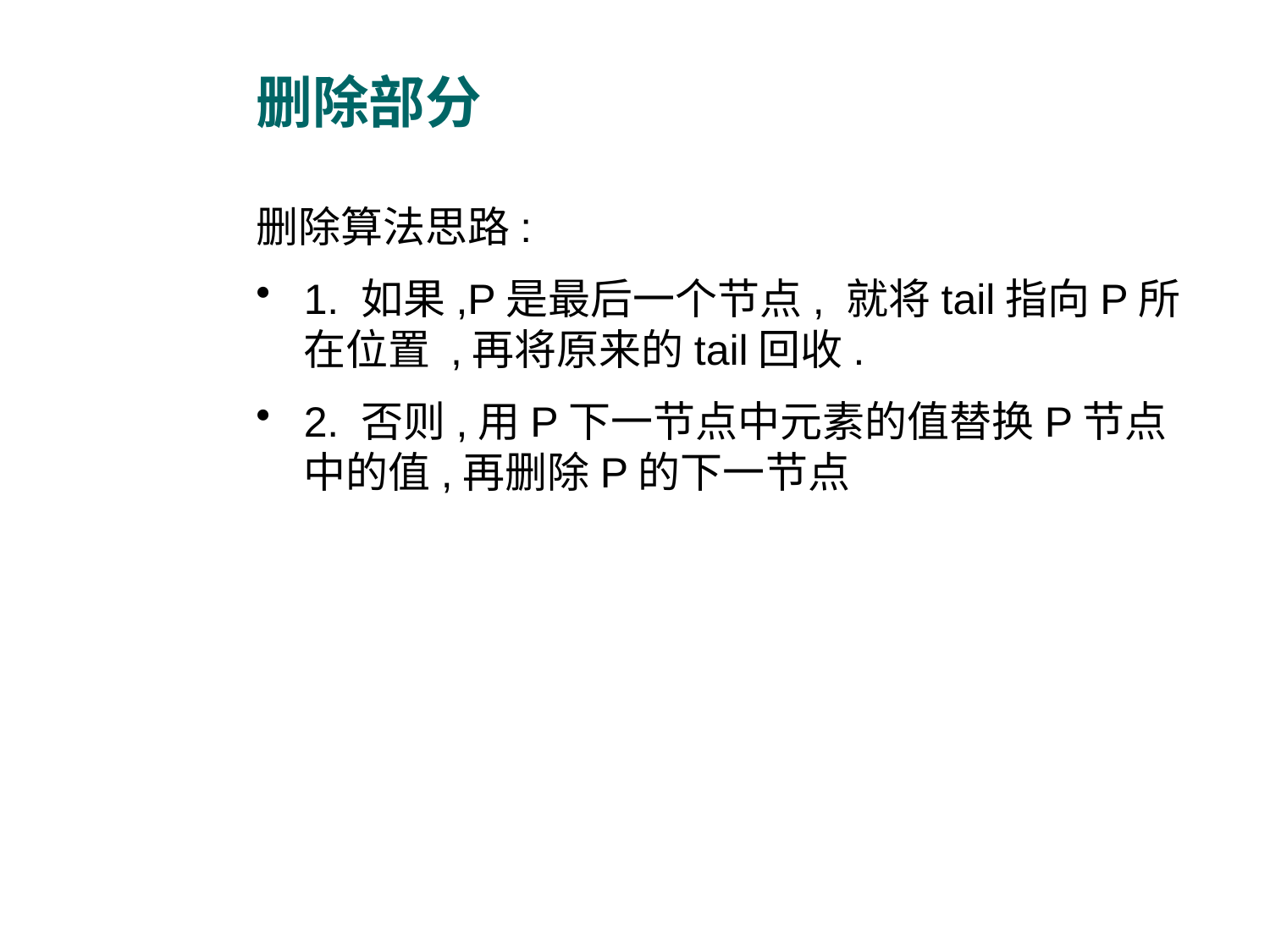

# 删除部分
删除算法思路:
1. 如果,P是最后一个节点, 就将tail指向P所在位置 ,再将原来的tail回收.
2. 否则,用P下一节点中元素的值替换P节点中的值,再删除P的下一节点